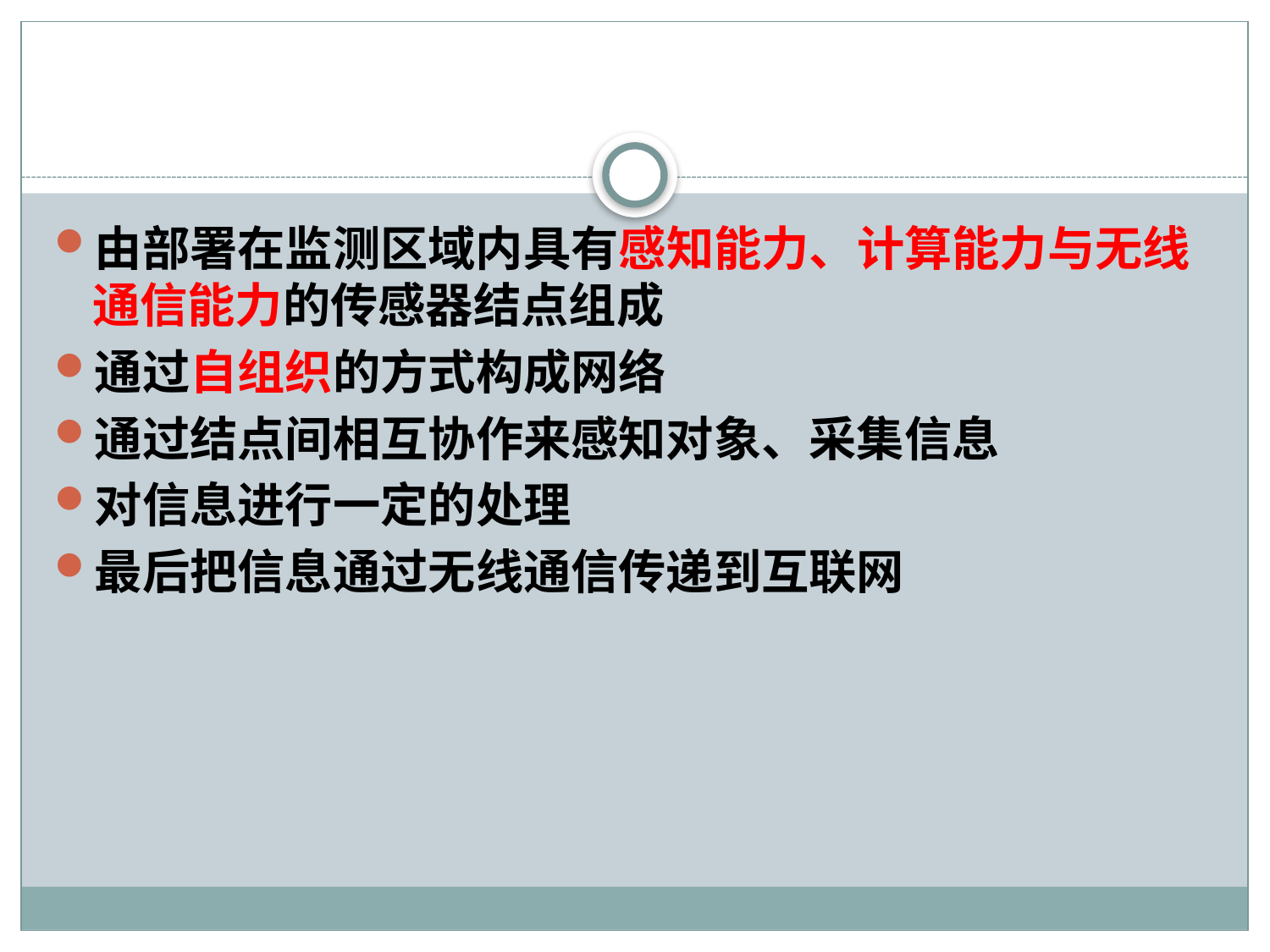

#
由部署在监测区域内具有感知能力、计算能力与无线通信能力的传感器结点组成
通过自组织的方式构成网络
通过结点间相互协作来感知对象、采集信息
对信息进行一定的处理
最后把信息通过无线通信传递到互联网